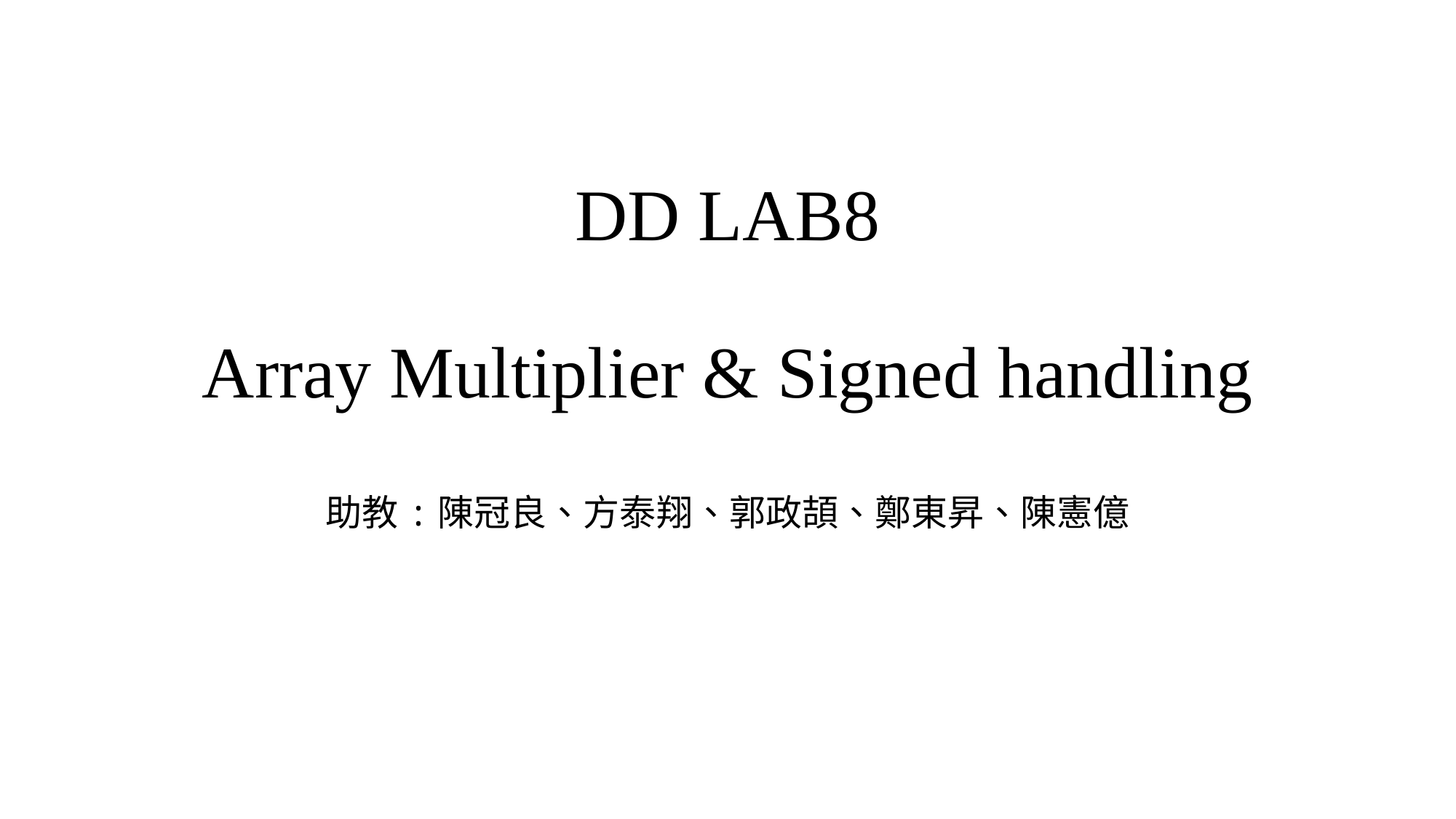

# DD LAB8 Array Multiplier & Signed handling

助教:陳冠良、方泰翔、郭政頡、鄭東昇、陳憲億